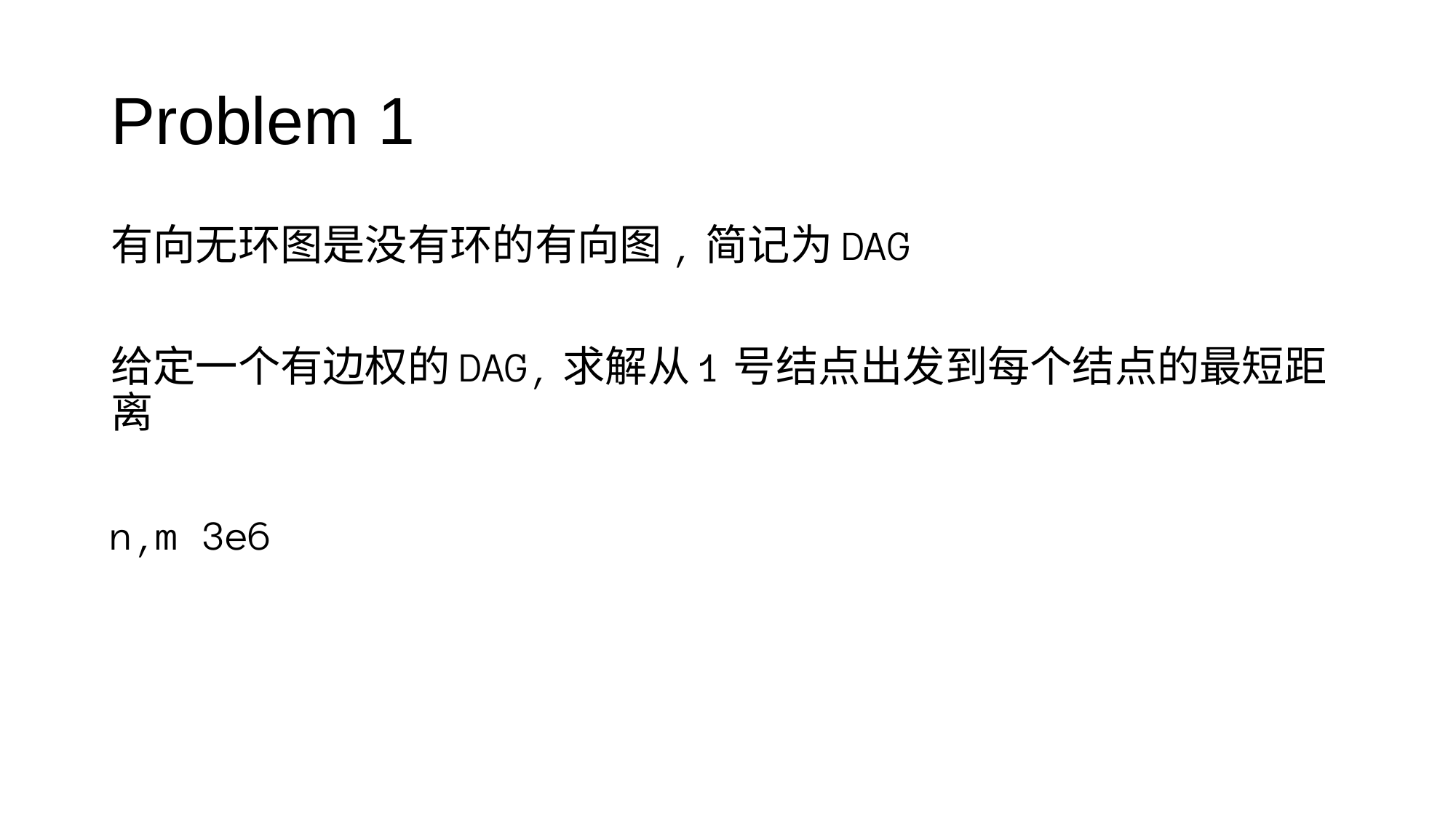

# Problem 1
有向无环图是没有环的有向图,简记为DAG

给定一个有边权的DAG,求解从1号结点出发到每个结点的最短距离

n,m 3e6